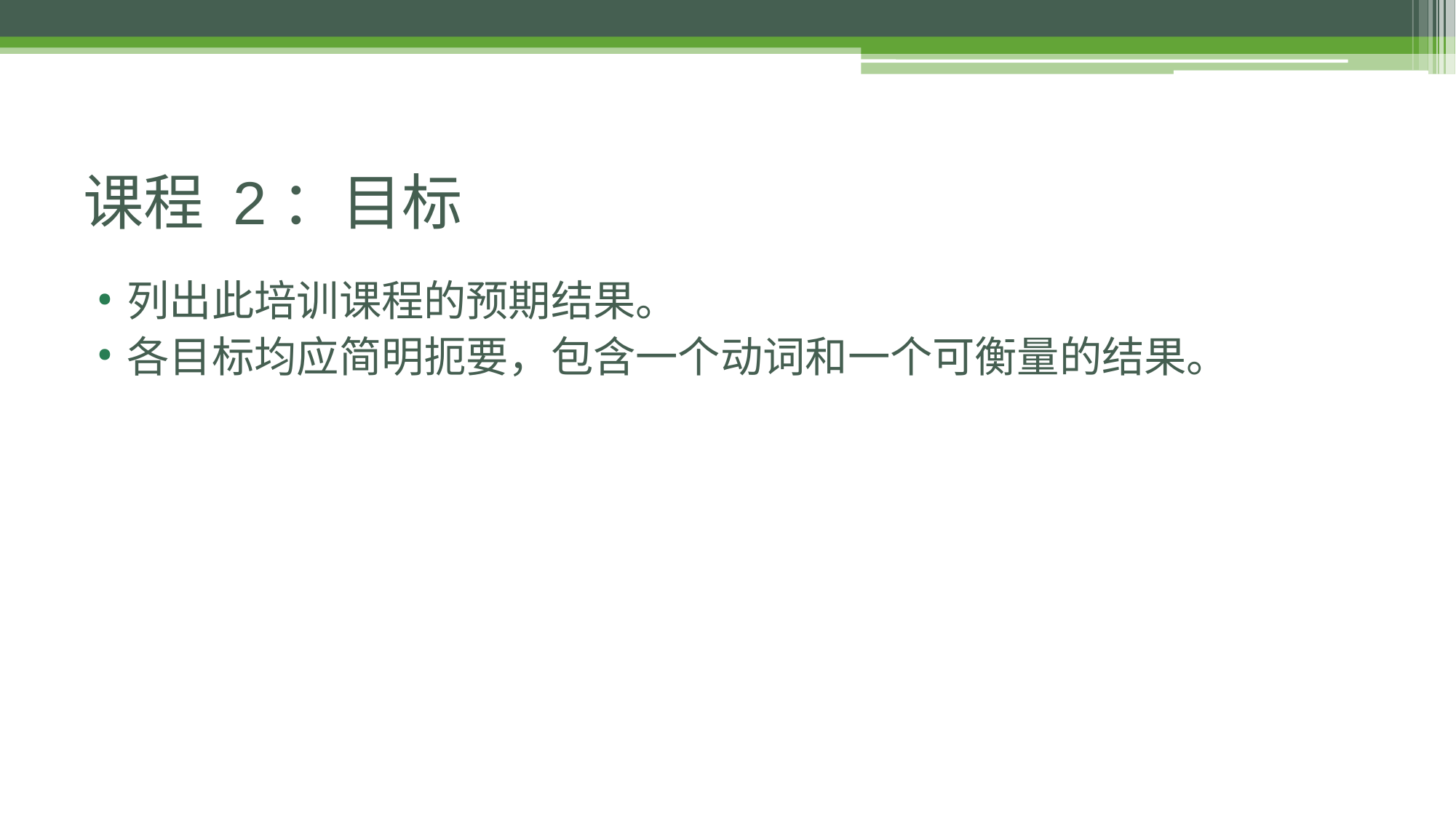

# 课程 2：目标
列出此培训课程的预期结果。
各目标均应简明扼要，包含一个动词和一个可衡量的结果。